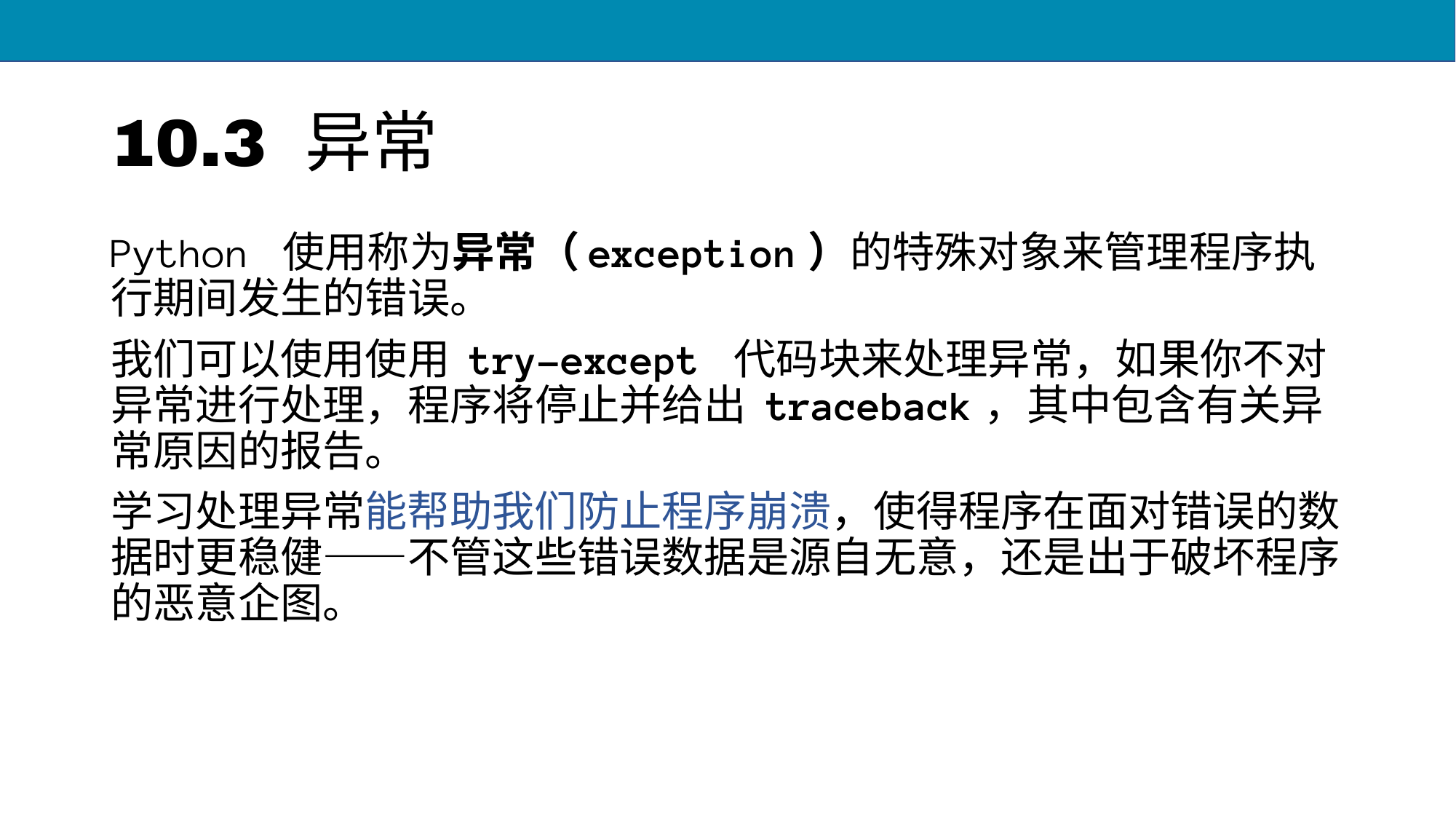

# 10.3 异常
Python 使用称为异常（exception）的特殊对象来管理程序执行期间发生的错误。
我们可以使用使用 try-except 代码块来处理异常，如果你不对异常进行处理，程序将停止并给出 traceback，其中包含有关异常原因的报告。
学习处理异常能帮助我们防止程序崩溃，使得程序在面对错误的数据时更稳健——不管这些错误数据是源自无意，还是出于破坏程序的恶意企图。